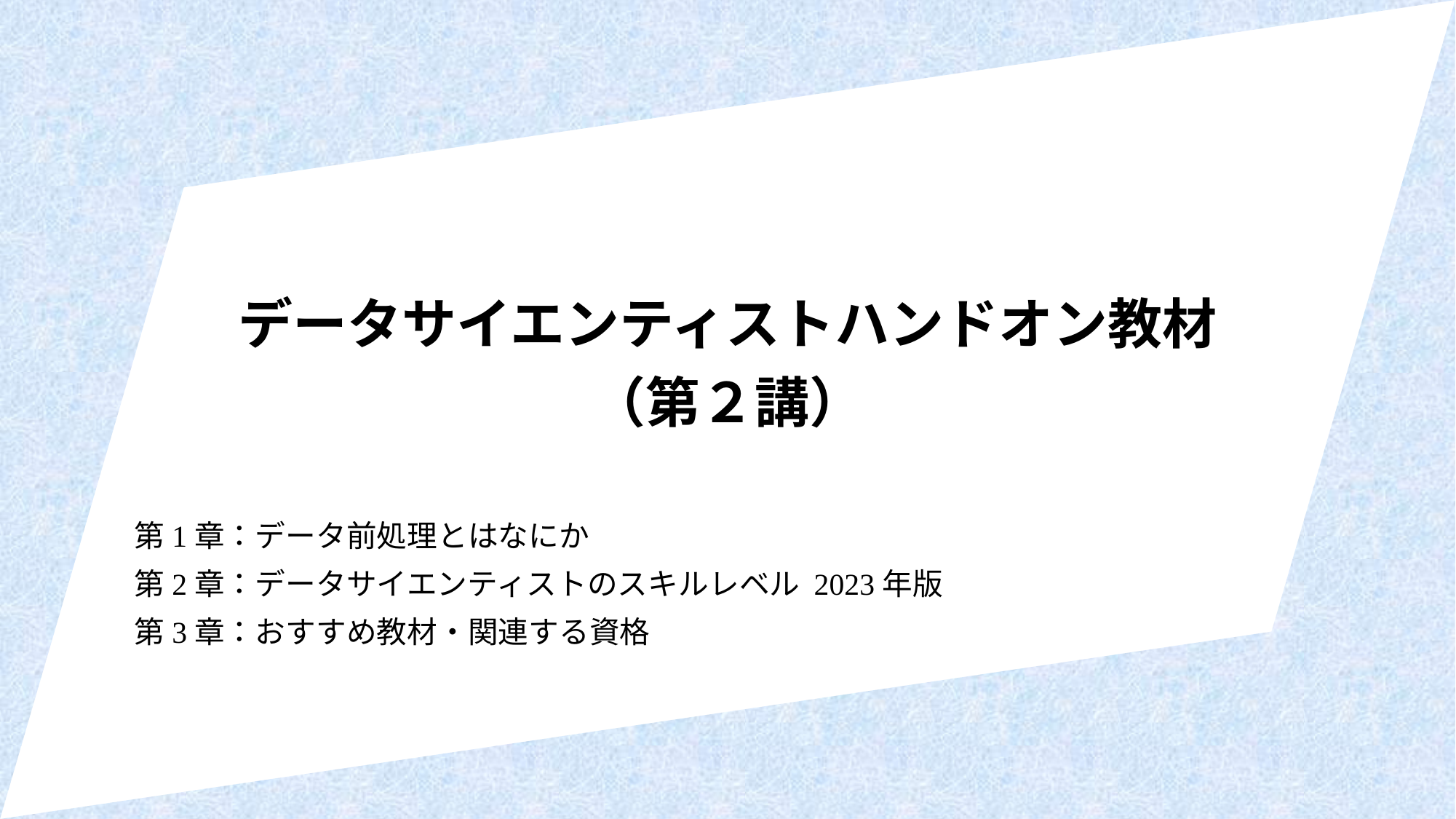

# データサイエンティストハンドオン教材 （第２講）
第1章：データ前処理とはなにか
第2章：データサイエンティストのスキルレベル 2023年版
第3章：おすすめ教材・関連する資格